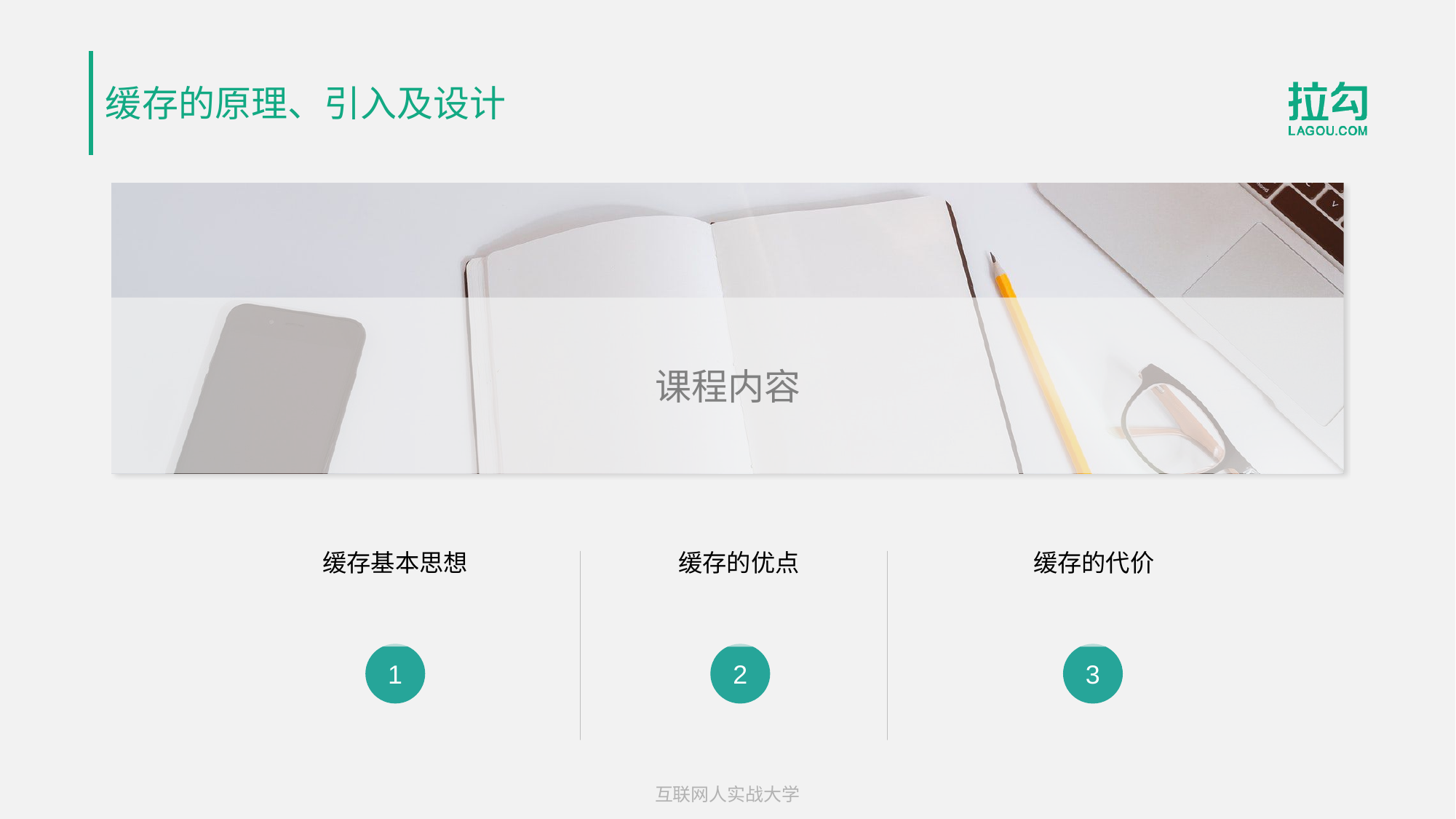

缓存的原理、引入及设计

课程内容
缓存基本思想

1
缓存的代价

3
缓存的优点

2